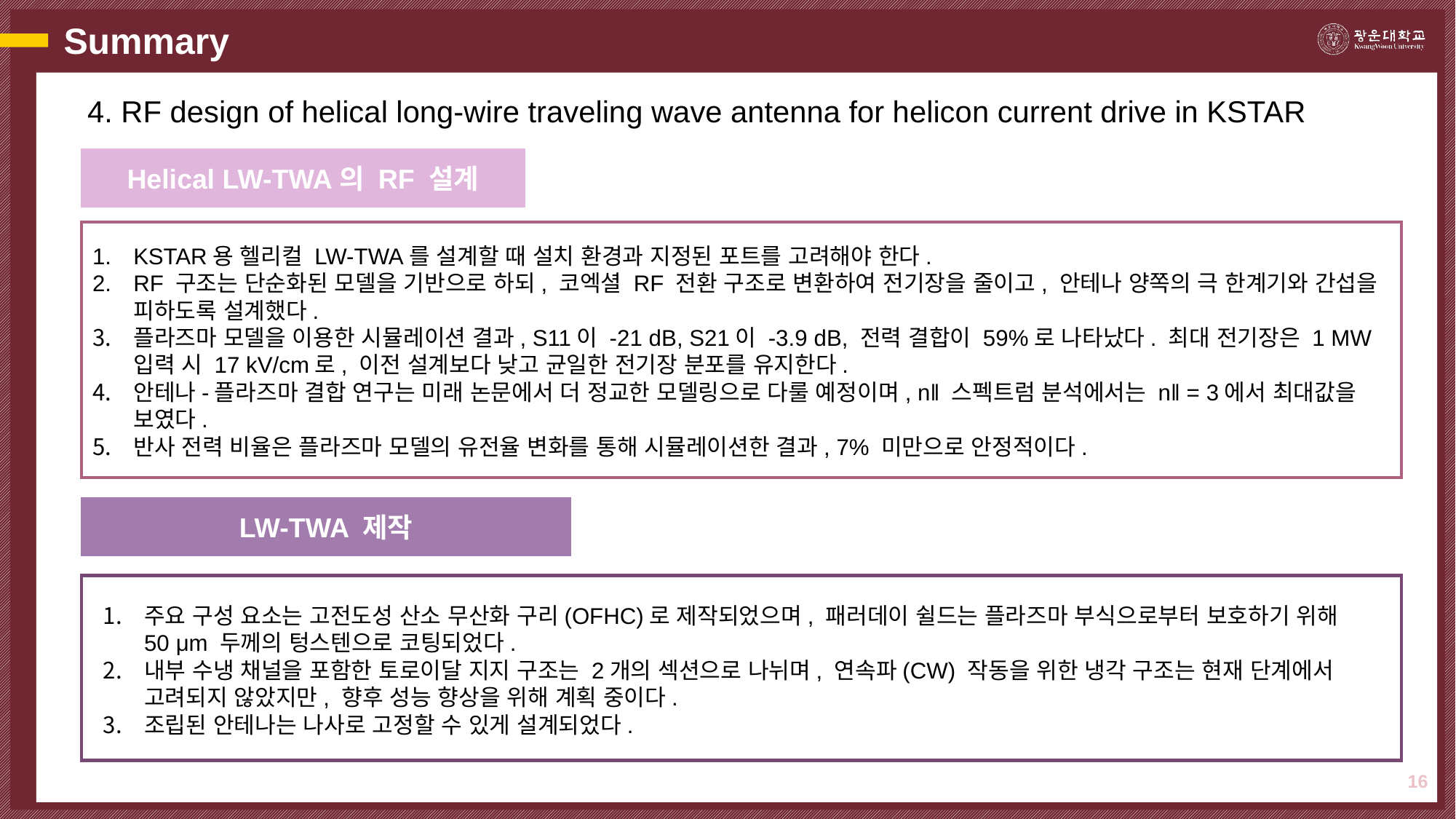

# Summary
4. RF design of helical long-wire traveling wave antenna for helicon current drive in KSTAR
Helical LW-TWA의 RF 설계

KSTAR용 헬리컬 LW-TWA를 설계할 때 설치 환경과 지정된 포트를 고려해야 한다.
RF 구조는 단순화된 모델을 기반으로 하되, 코엑셜 RF 전환 구조로 변환하여 전기장을 줄이고, 안테나 양쪽의 극 한계기와 간섭을 피하도록 설계했다.
플라즈마 모델을 이용한 시뮬레이션 결과, S11이 -21 dB, S21이 -3.9 dB, 전력 결합이 59%로 나타났다. 최대 전기장은 1 MW 입력 시 17 kV/cm로, 이전 설계보다 낮고 균일한 전기장 분포를 유지한다.
안테나-플라즈마 결합 연구는 미래 논문에서 더 정교한 모델링으로 다룰 예정이며, n‖ 스펙트럼 분석에서는 n‖ = 3에서 최대값을 보였다.
반사 전력 비율은 플라즈마 모델의 유전율 변화를 통해 시뮬레이션한 결과, 7% 미만으로 안정적이다.

LW-TWA 제작

주요 구성 요소는 고전도성 산소 무산화 구리(OFHC)로 제작되었으며, 패러데이 쉴드는 플라즈마 부식으로부터 보호하기 위해 50 μm 두께의 텅스텐으로 코팅되었다.
내부 수냉 채널을 포함한 토로이달 지지 구조는 2개의 섹션으로 나뉘며, 연속파(CW) 작동을 위한 냉각 구조는 현재 단계에서 고려되지 않았지만, 향후 성능 향상을 위해 계획 중이다.
조립된 안테나는 나사로 고정할 수 있게 설계되었다.
16